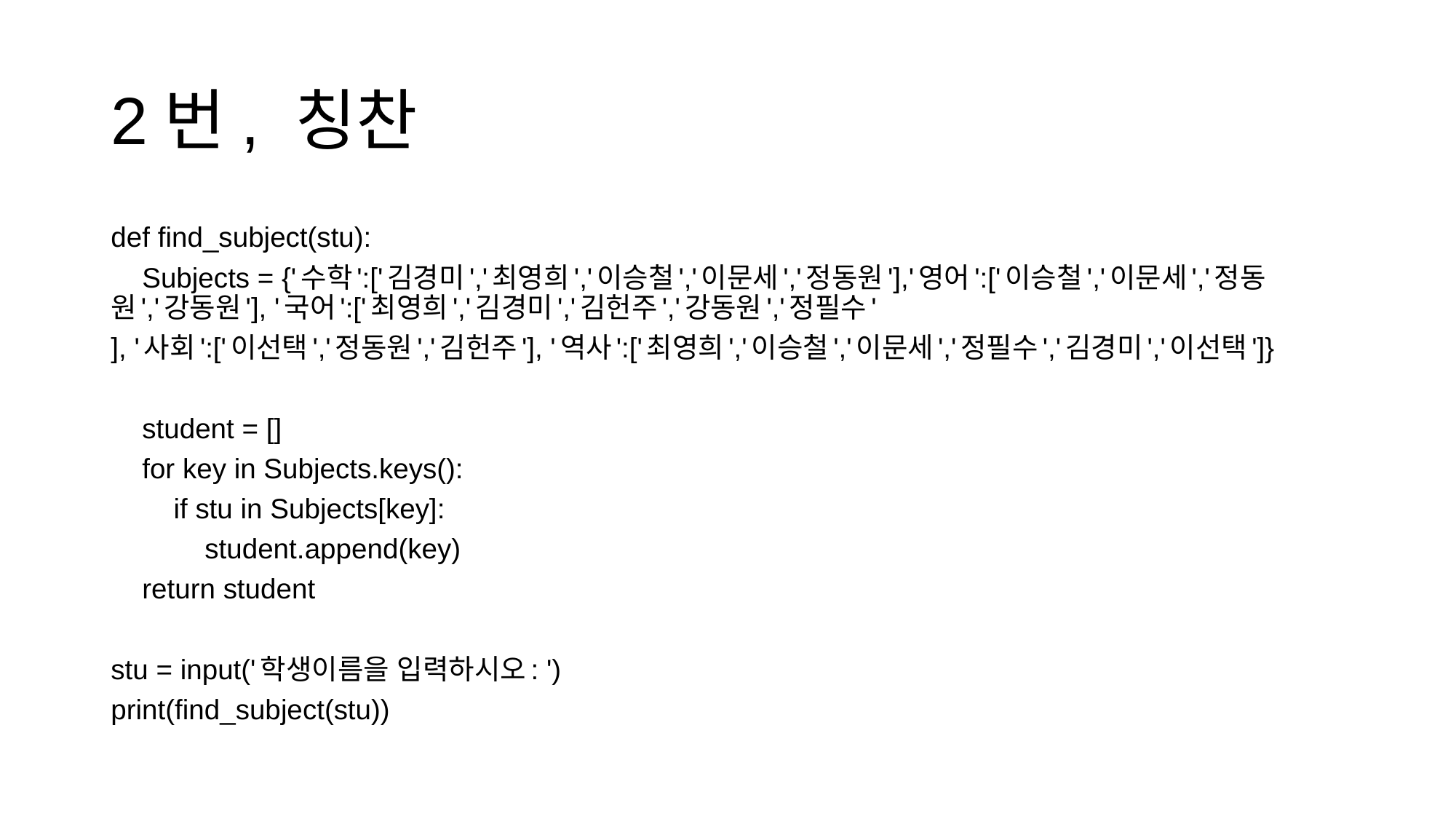

# 2번, 칭찬
def find_subject(stu):
    Subjects = {'수학':['김경미','최영희','이승철','이문세','정동원'],'영어':['이승철','이문세','정동원','강동원'], '국어':['최영희','김경미','김헌주','강동원','정필수'
], '사회':['이선택','정동원','김헌주'], '역사':['최영희','이승철','이문세','정필수','김경미','이선택']}

    student = []
    for key in Subjects.keys():
        if stu in Subjects[key]:
            student.append(key)
    return student

stu = input('학생이름을 입력하시오: ')
print(find_subject(stu))